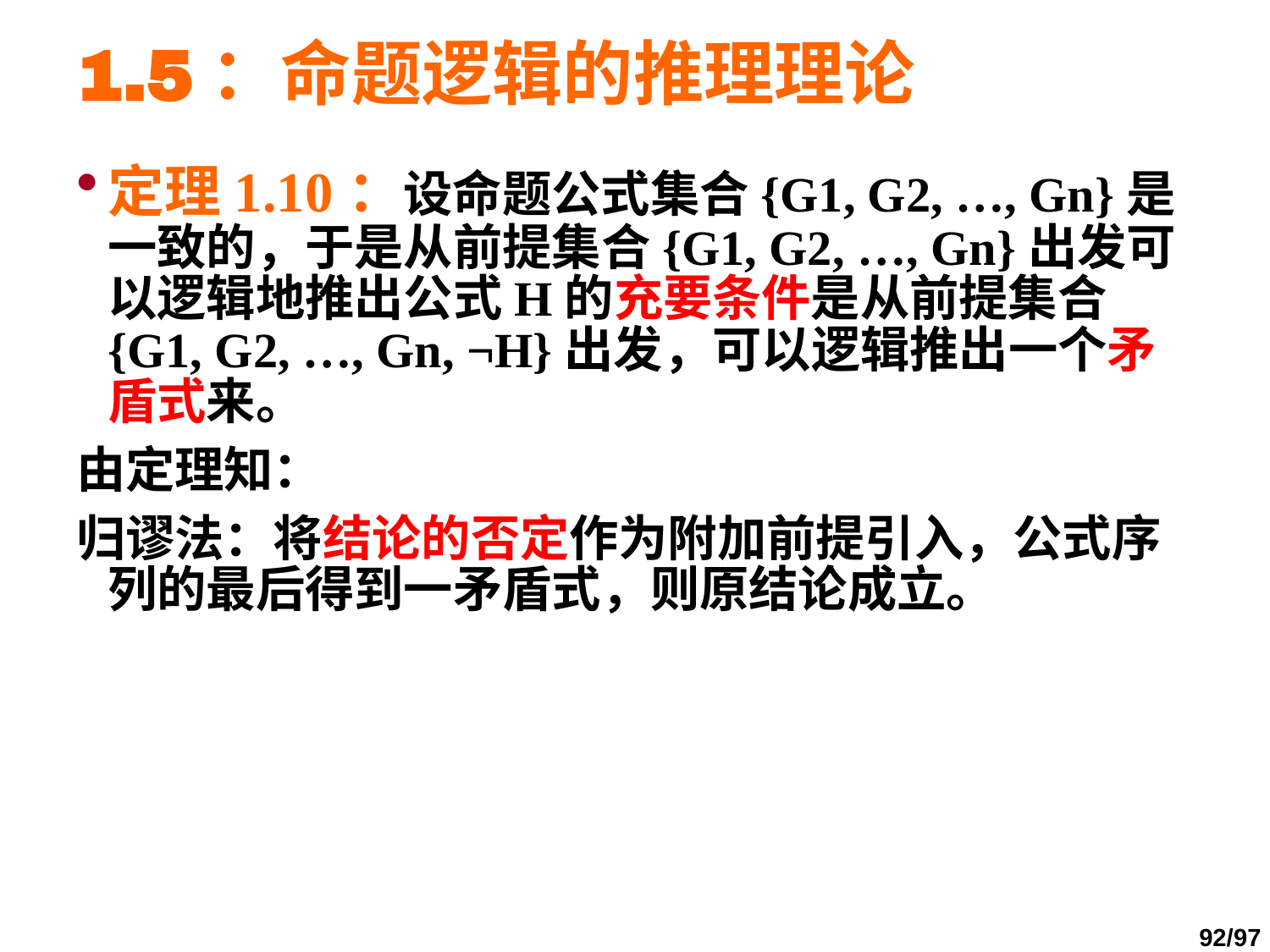

# 1.5：命题逻辑的推理理论
定理1.10：设命题公式集合{G1, G2, …, Gn}是一致的，于是从前提集合{G1, G2, …, Gn}出发可以逻辑地推出公式H的充要条件是从前提集合{G1, G2, …, Gn, ¬H}出发，可以逻辑推出一个矛盾式来。
由定理知：
归谬法：将结论的否定作为附加前提引入，公式序列的最后得到一矛盾式，则原结论成立。